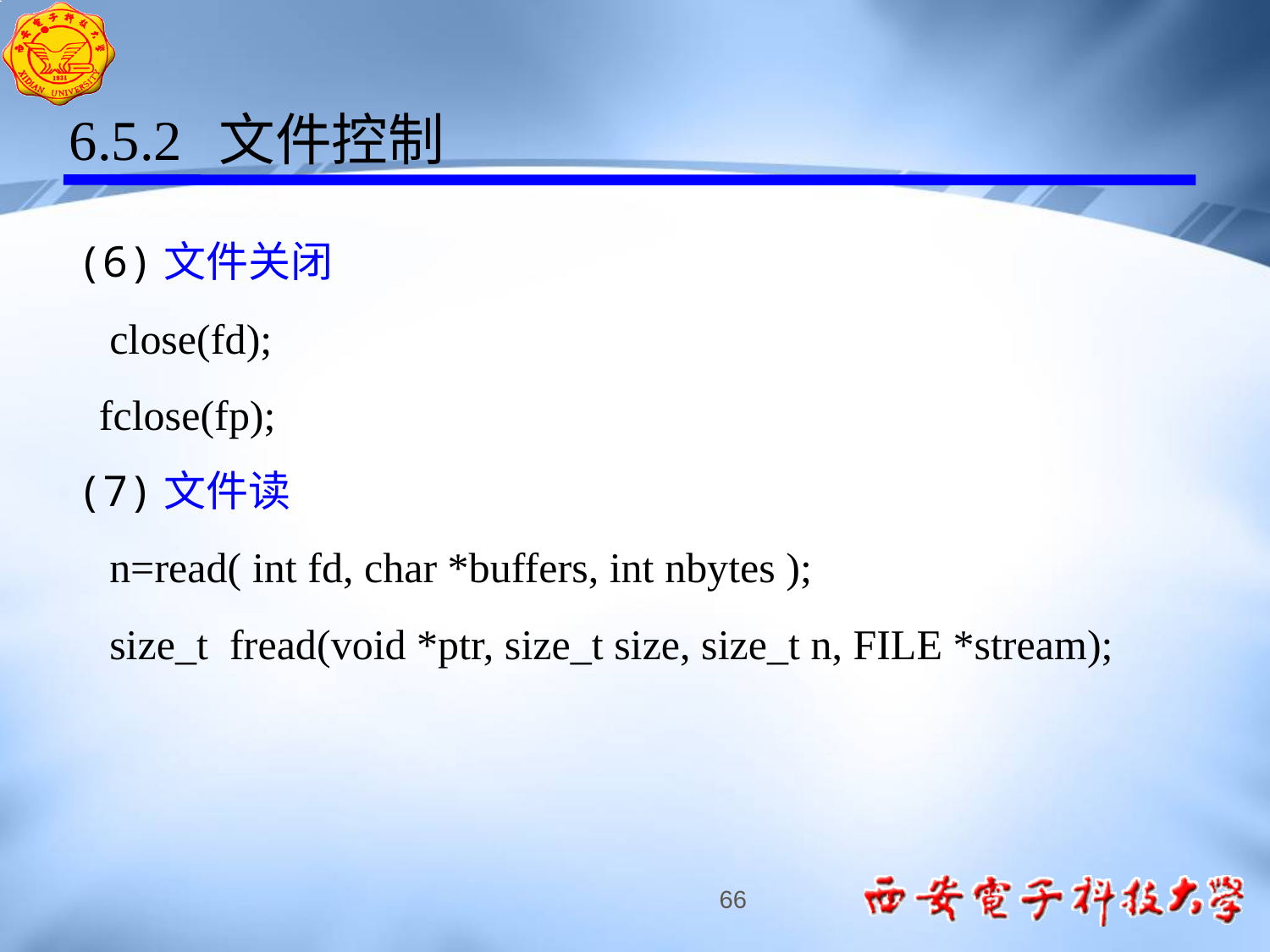

6.5.2 文件控制
(6)文件关闭
   close(fd);
  fclose(fp);
(7)文件读
   n=read( int fd, char *buffers, int nbytes );
   size_t  fread(void *ptr, size_t size, size_t n, FILE *stream);

66